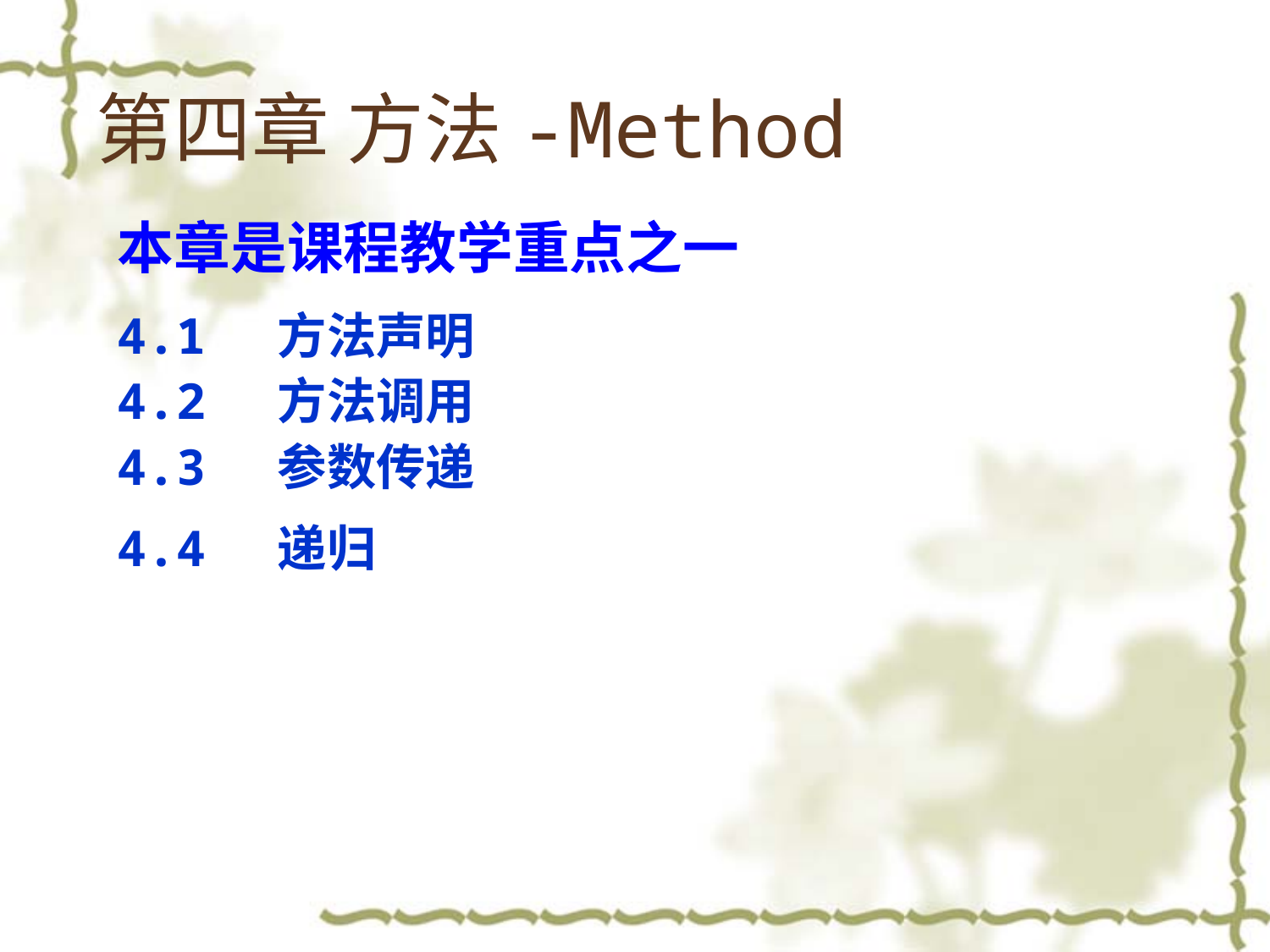

# 第四章 方法-Method
本章是课程教学重点之一
4.1  方法声明
4.2  方法调用
4.3  参数传递
4.4  递归